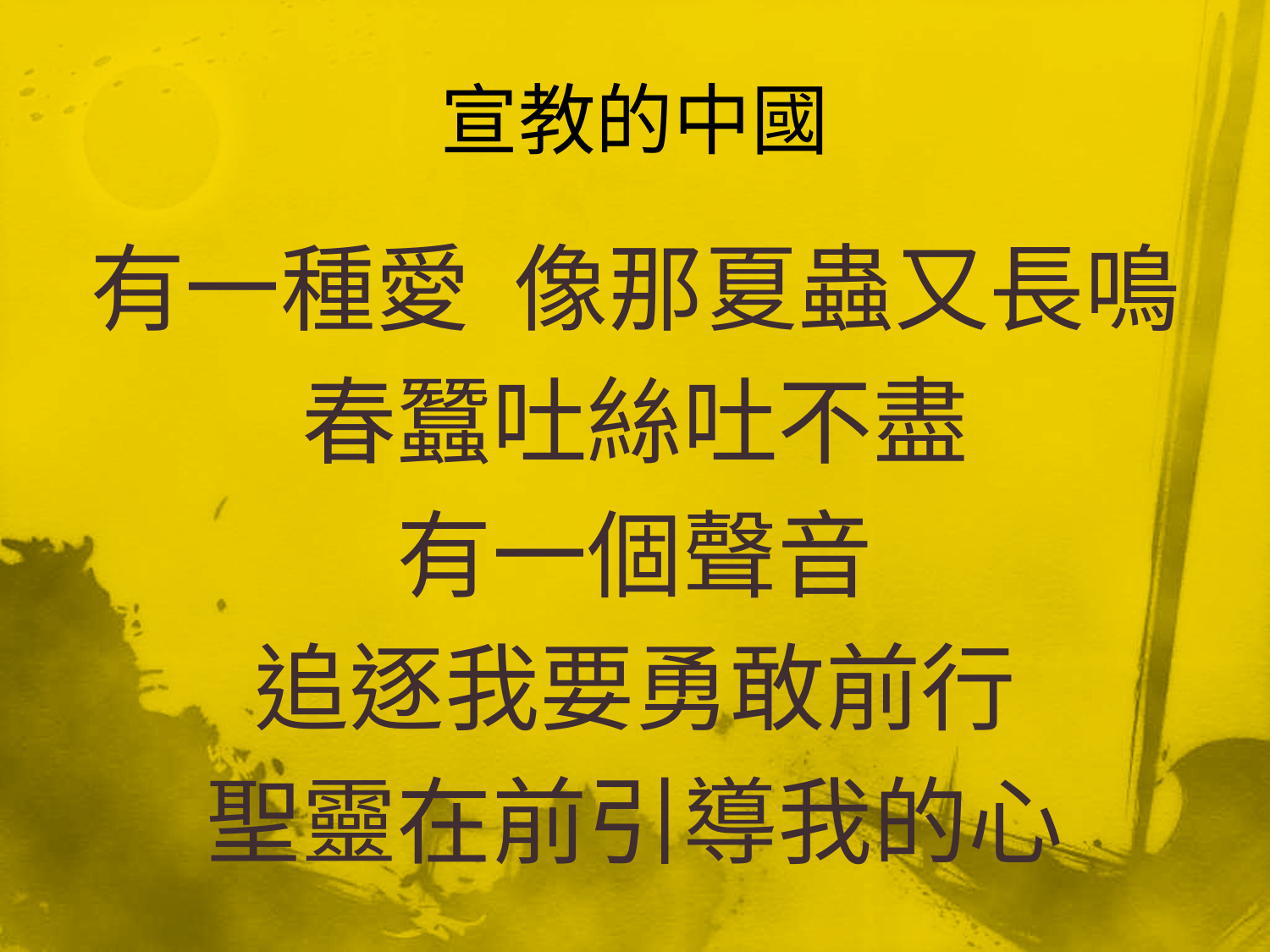

# 宣教的中國
有一種愛  像那夏蟲又長鳴
春蠶吐絲吐不盡
有一個聲音
追逐我要勇敢前行
聖靈在前引導我的心